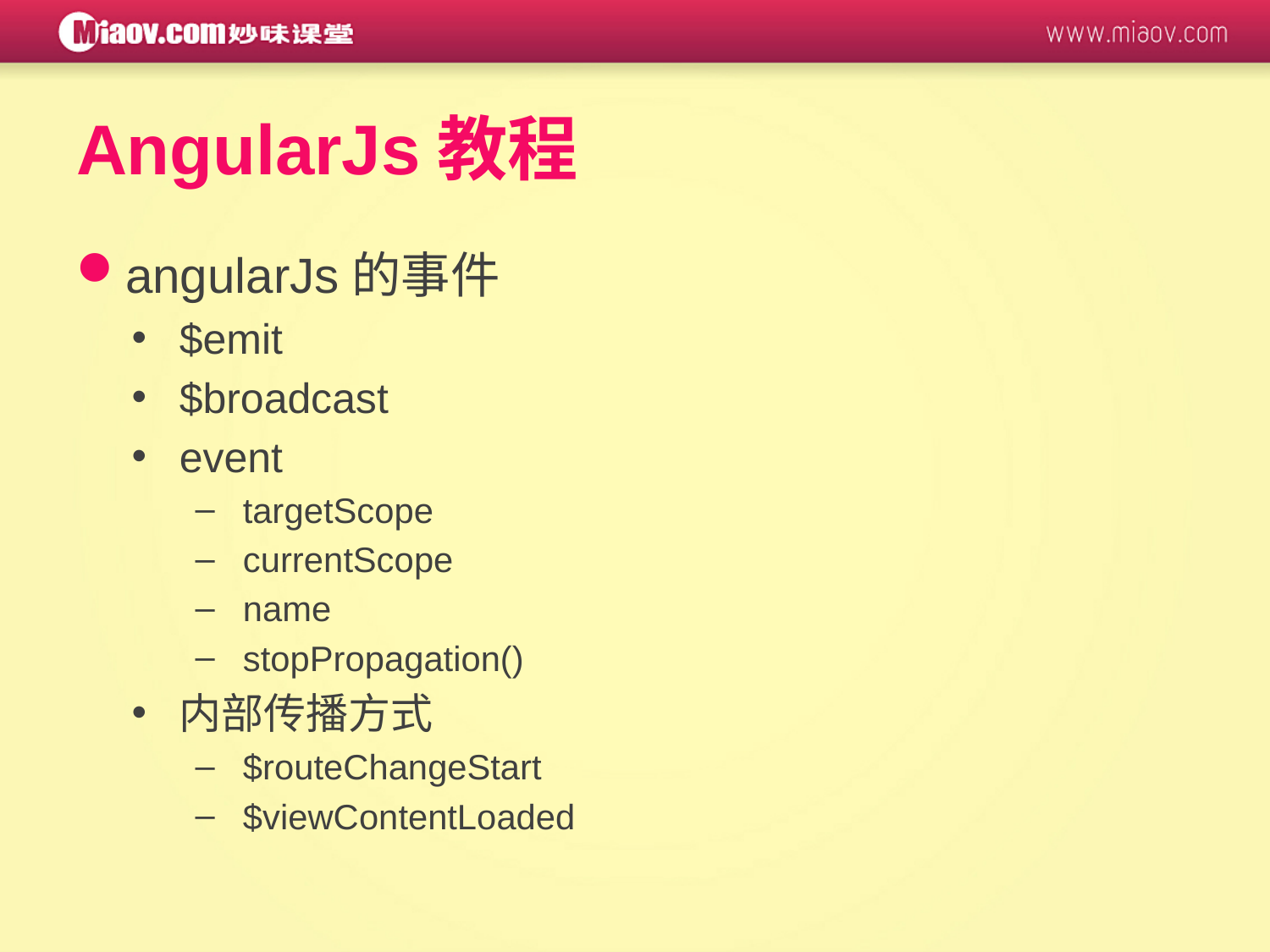

# AngularJs教程
angularJs的事件
$emit
$broadcast
event
targetScope
currentScope
name
stopPropagation()
内部传播方式
$routeChangeStart
$viewContentLoaded